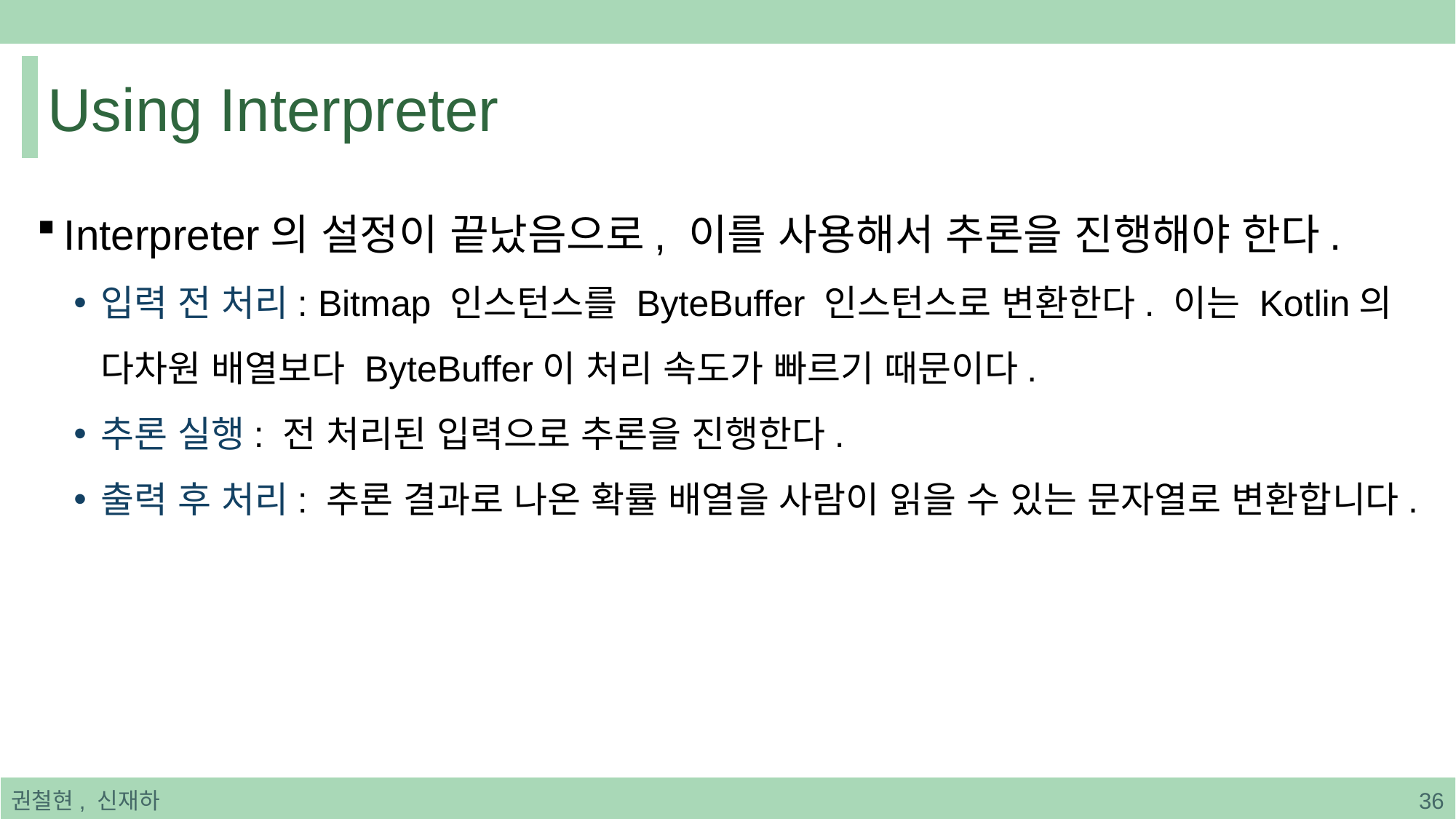

# Using Interpreter
Interpreter의 설정이 끝났음으로, 이를 사용해서 추론을 진행해야 한다.
입력 전 처리: Bitmap 인스턴스를 ByteBuffer 인스턴스로 변환한다. 이는 Kotlin의 다차원 배열보다 ByteBuffer이 처리 속도가 빠르기 때문이다.
추론 실행: 전 처리된 입력으로 추론을 진행한다.
출력 후 처리: 추론 결과로 나온 확률 배열을 사람이 읽을 수 있는 문자열로 변환합니다.
권철현, 신재하
36